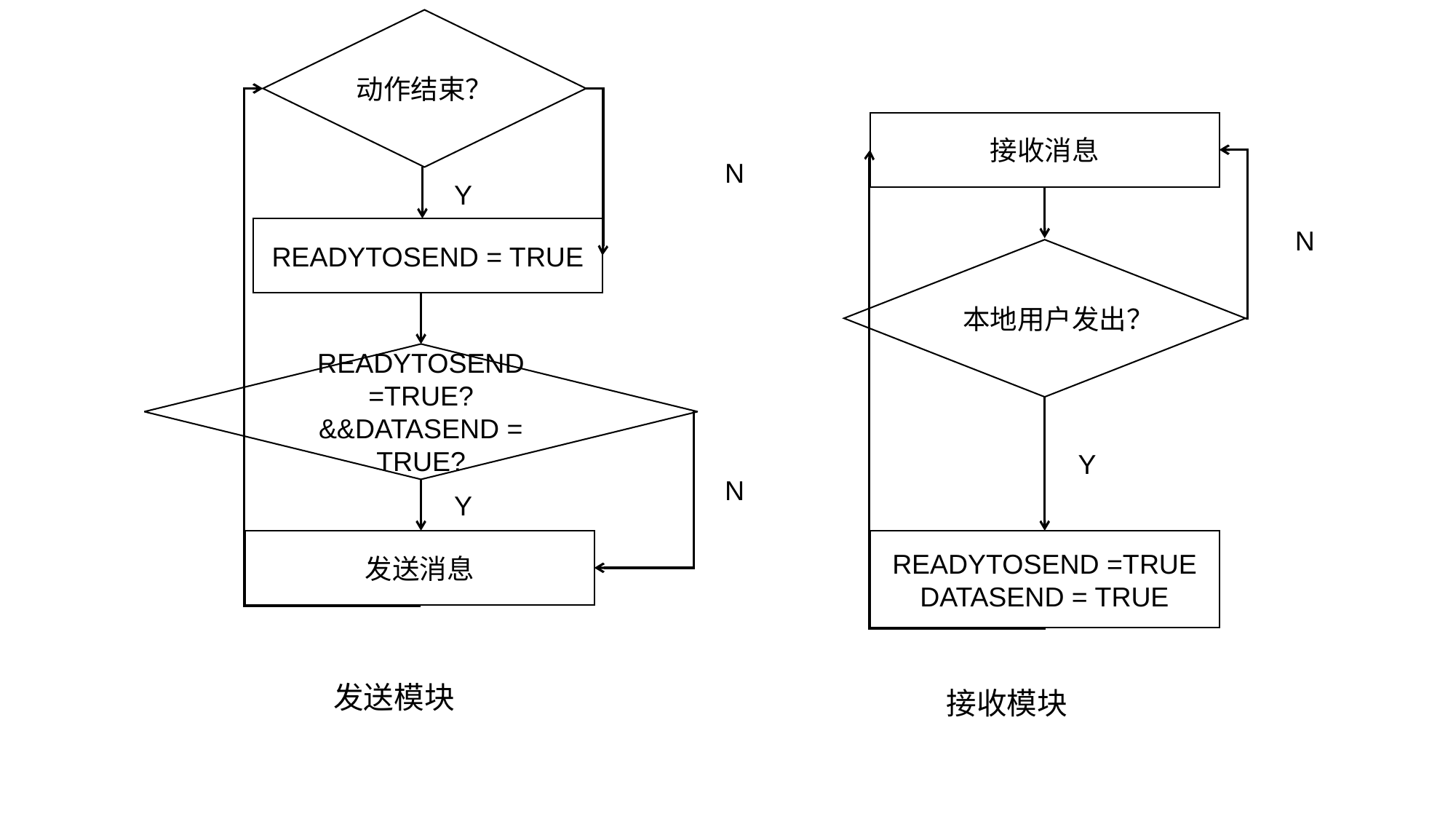

动作结束？
接收消息
N
Y
READYTOSEND = TRUE
N
本地用户发出？
READYTOSEND =TRUE?
&&DATASEND = TRUE?
Y
N
Y
发送消息
READYTOSEND =TRUE
DATASEND = TRUE
发送模块
接收模块